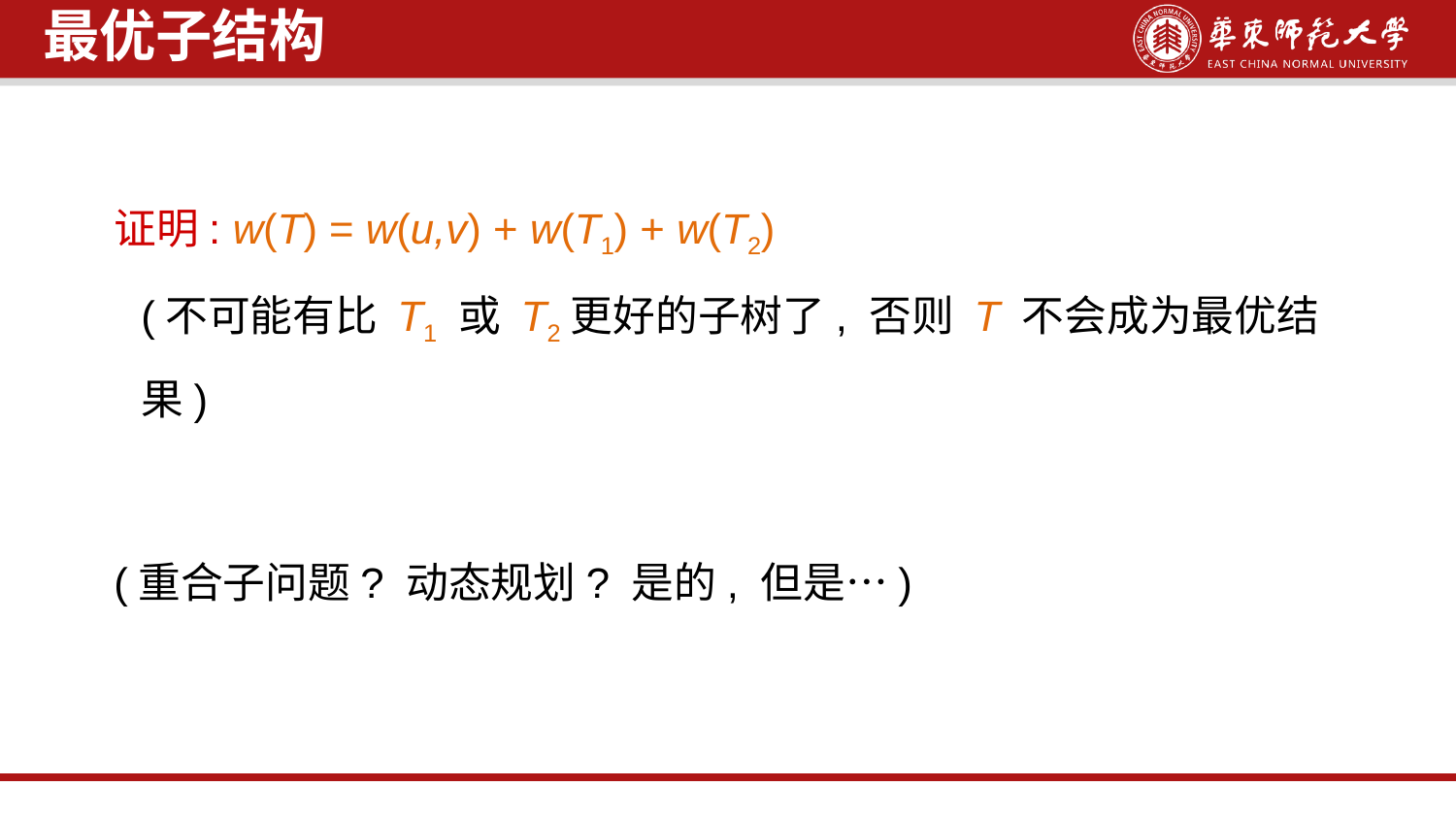

最优子结构
证明: w(T) = w(u,v) + w(T1) + w(T2)
(不可能有比 T1 或 T2更好的子树了, 否则 T 不会成为最优结果)

(重合子问题? 动态规划? 是的, 但是…)